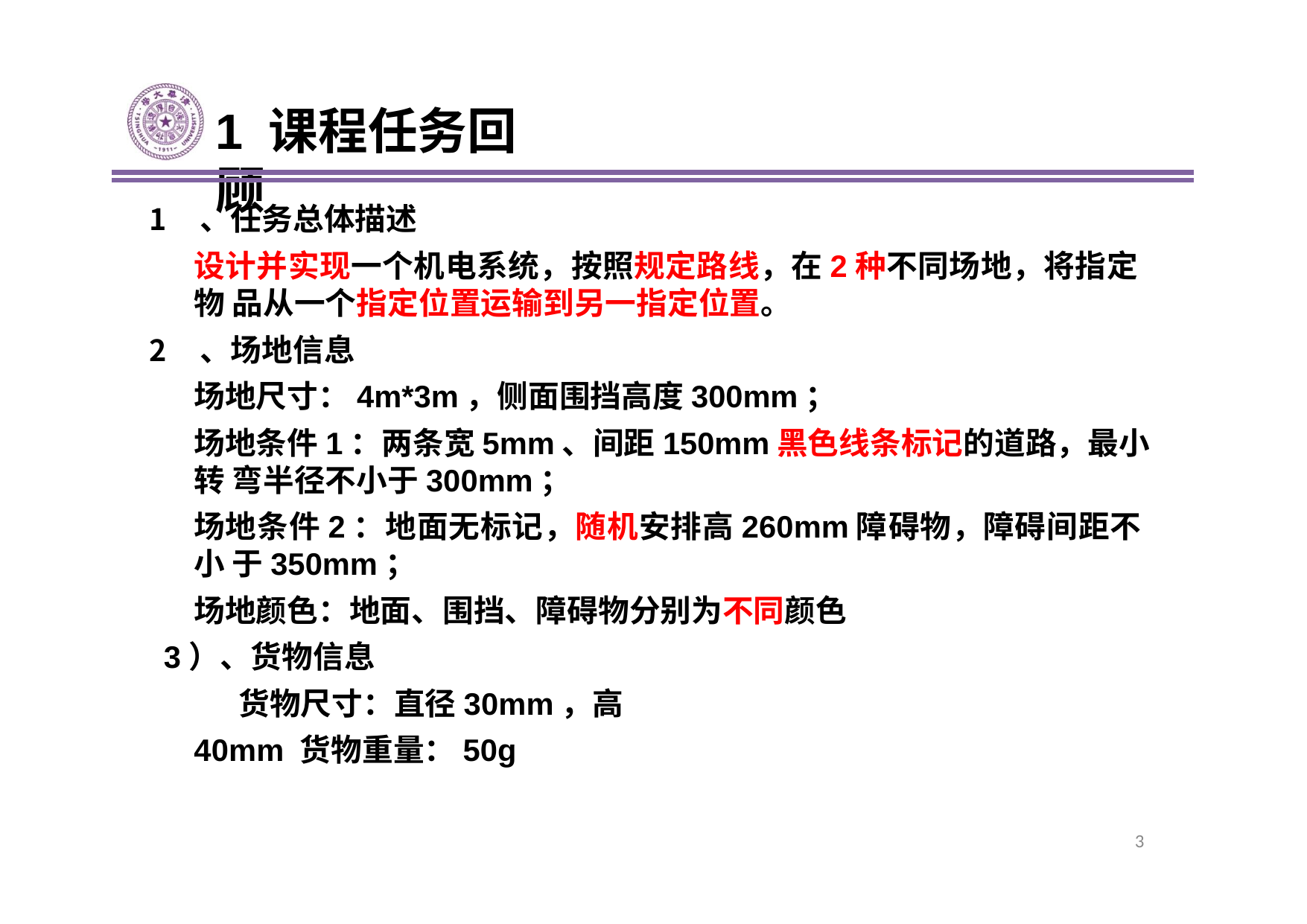

# 1 课程任务回顾

、任务总体描述
设计并实现一个机电系统，按照规定路线，在2种不同场地，将指定物 品从一个指定位置运输到另一指定位置。
、场地信息
场地尺寸：4m*3m，侧面围挡高度300mm；
场地条件1：两条宽5mm、间距150mm黑色线条标记的道路，最小转 弯半径不小于300mm；
场地条件2：地面无标记，随机安排高260mm障碍物，障碍间距不小 于350mm；
场地颜色：地面、围挡、障碍物分别为不同颜色  3）、货物信息
货物尺寸：直径30mm，高40mm 货物重量：50g
3